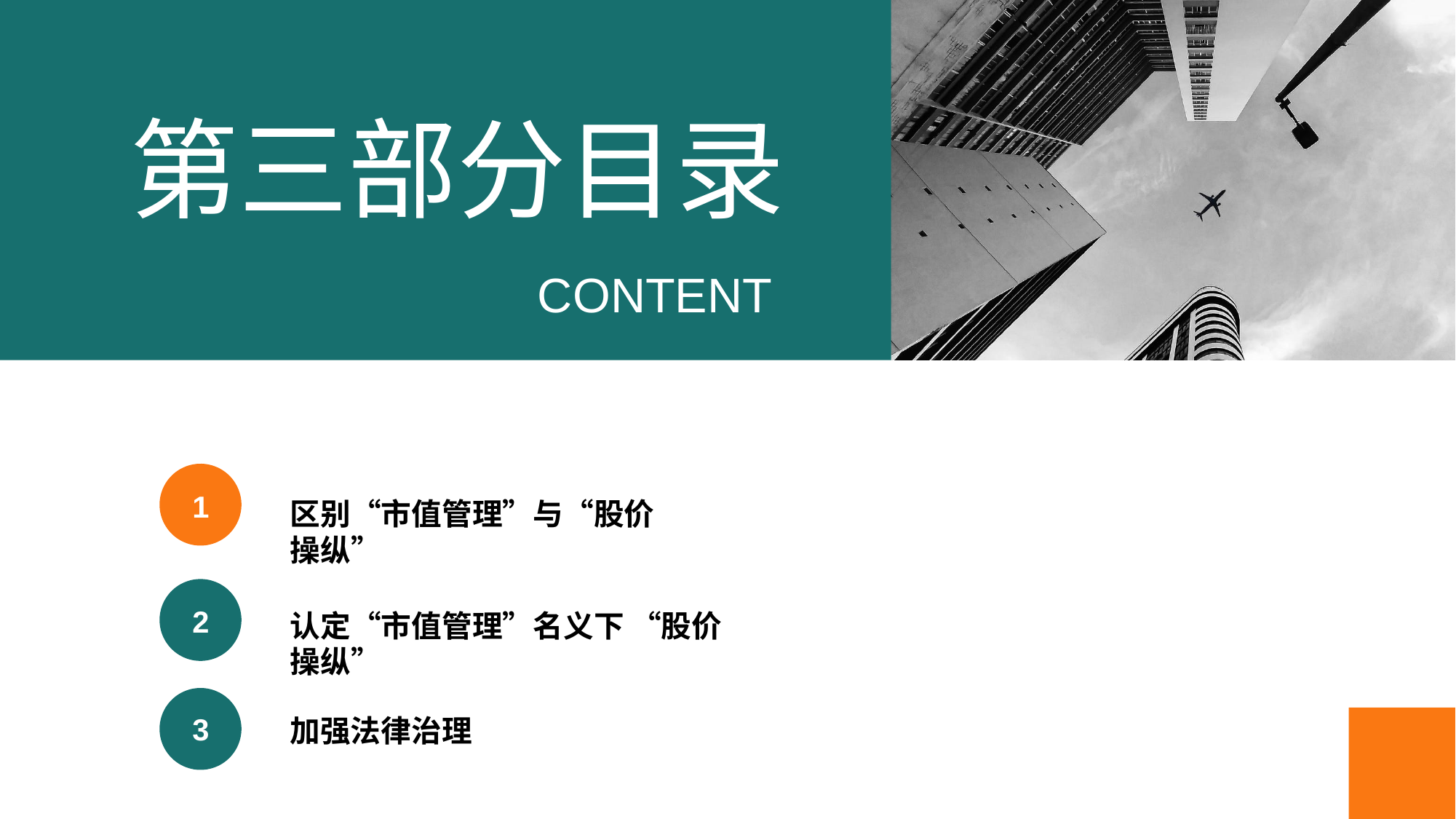

第三部分目录
CONTENT

1
区别“市值管理”与“股价操纵”

2
认定“市值管理”名义下 “股价操纵”

加强法律治理
3